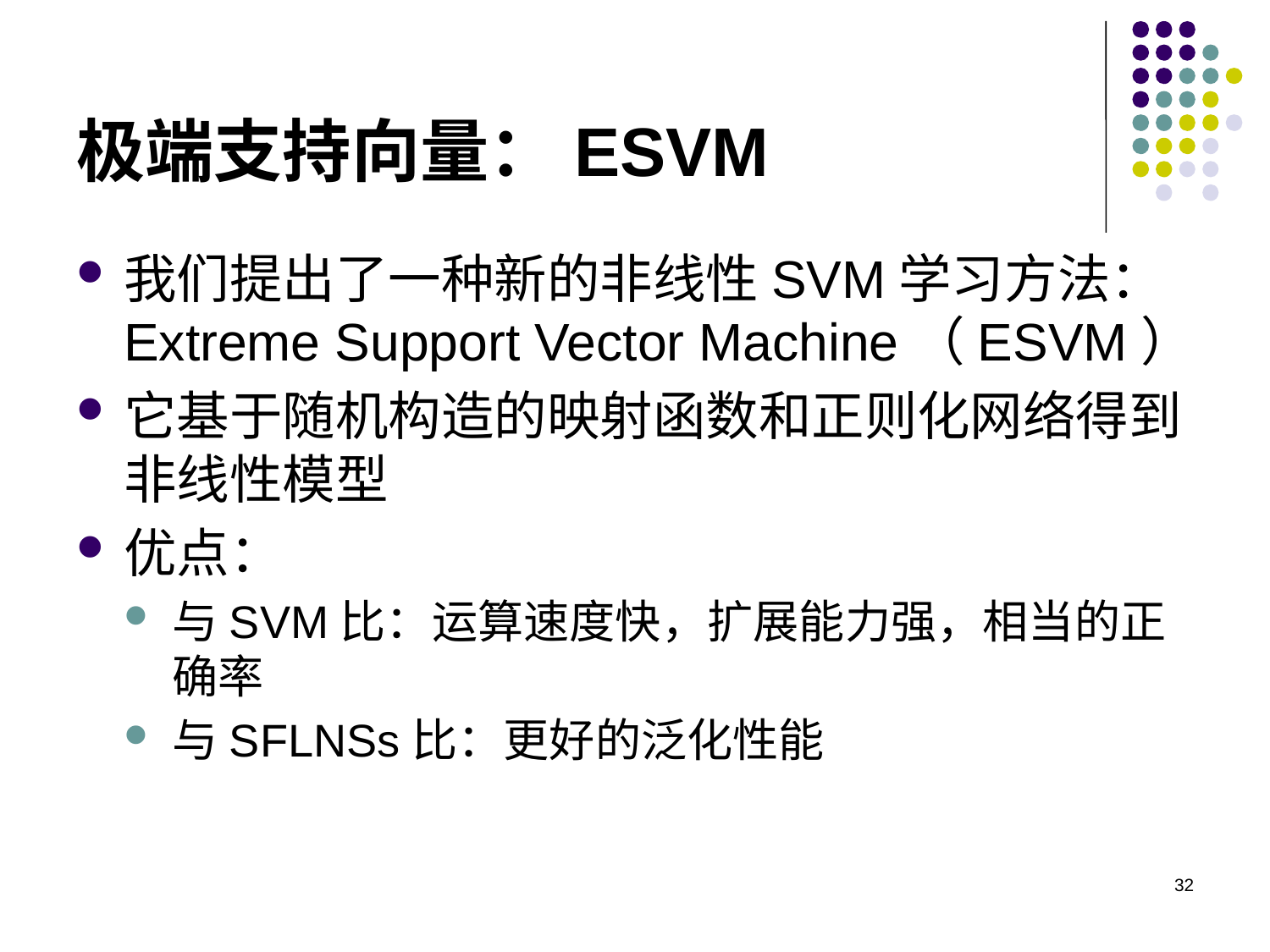

# 极端支持向量：ESVM
我们提出了一种新的非线性SVM学习方法：Extreme Support Vector Machine（ESVM）
它基于随机构造的映射函数和正则化网络得到非线性模型
优点：
与SVM比：运算速度快，扩展能力强，相当的正确率
与SFLNSs比：更好的泛化性能
32